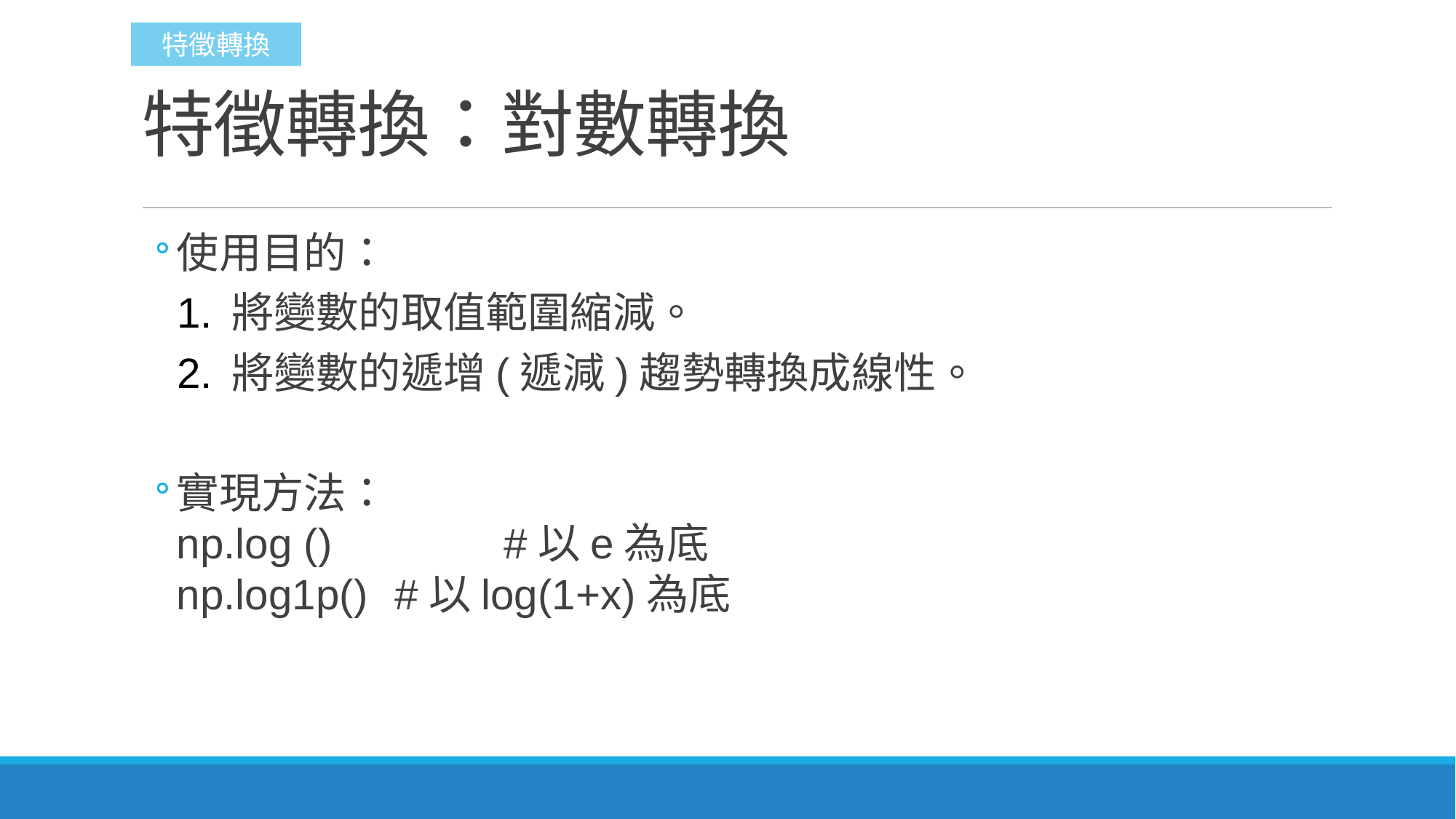

特徵轉換
# 特徵轉換：對數轉換
使用目的：
將變數的取值範圍縮減。
將變數的遞增(遞減)趨勢轉換成線性。

實現方法：
np.log ()		#以e為底
np.log1p()	#以log(1+x)為底